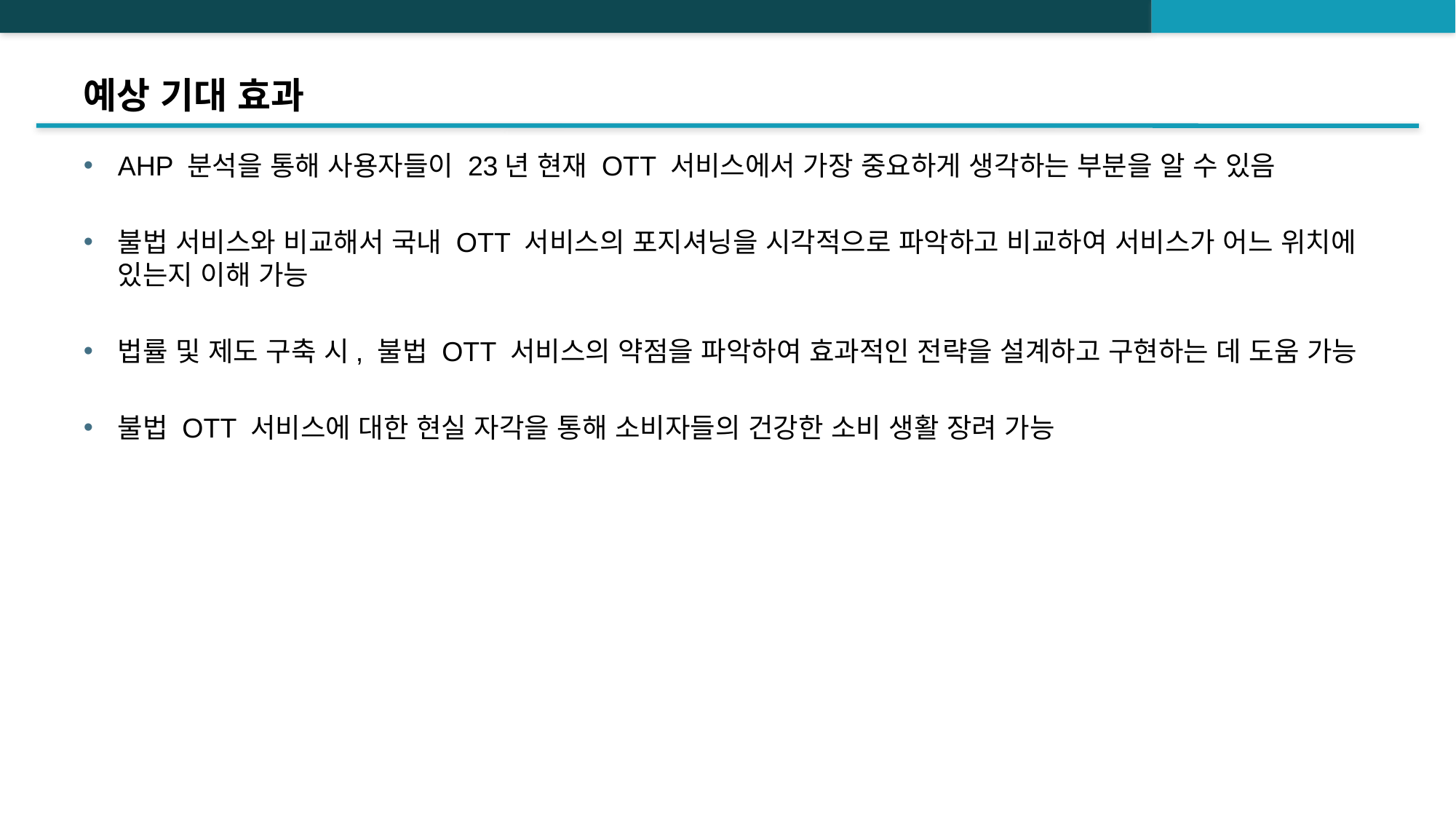

# 예상 기대 효과
AHP 분석을 통해 사용자들이 23년 현재 OTT 서비스에서 가장 중요하게 생각하는 부분을 알 수 있음

불법 서비스와 비교해서 국내 OTT 서비스의 포지셔닝을 시각적으로 파악하고 비교하여 서비스가 어느 위치에 있는지 이해 가능

법률 및 제도 구축 시, 불법 OTT 서비스의 약점을 파악하여 효과적인 전략을 설계하고 구현하는 데 도움 가능

불법 OTT 서비스에 대한 현실 자각을 통해 소비자들의 건강한 소비 생활 장려 가능